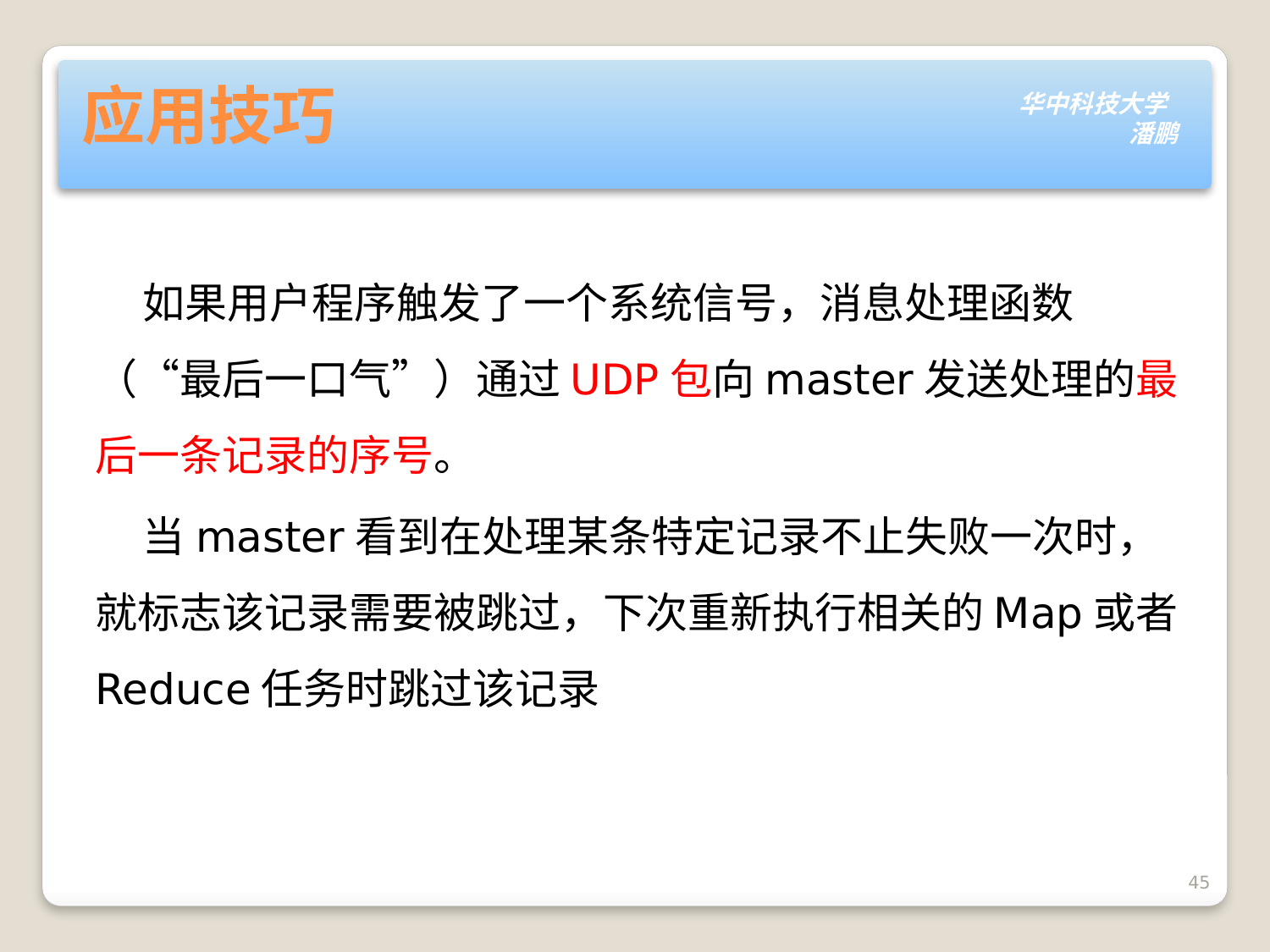

# 应用技巧
    如果用户程序触发了一个系统信号，消息处理函数（“最后一口气”）通过UDP包向master发送处理的最后一条记录的序号。
    当master看到在处理某条特定记录不止失败一次时，就标志该记录需要被跳过，下次重新执行相关的Map或者Reduce任务时跳过该记录
45